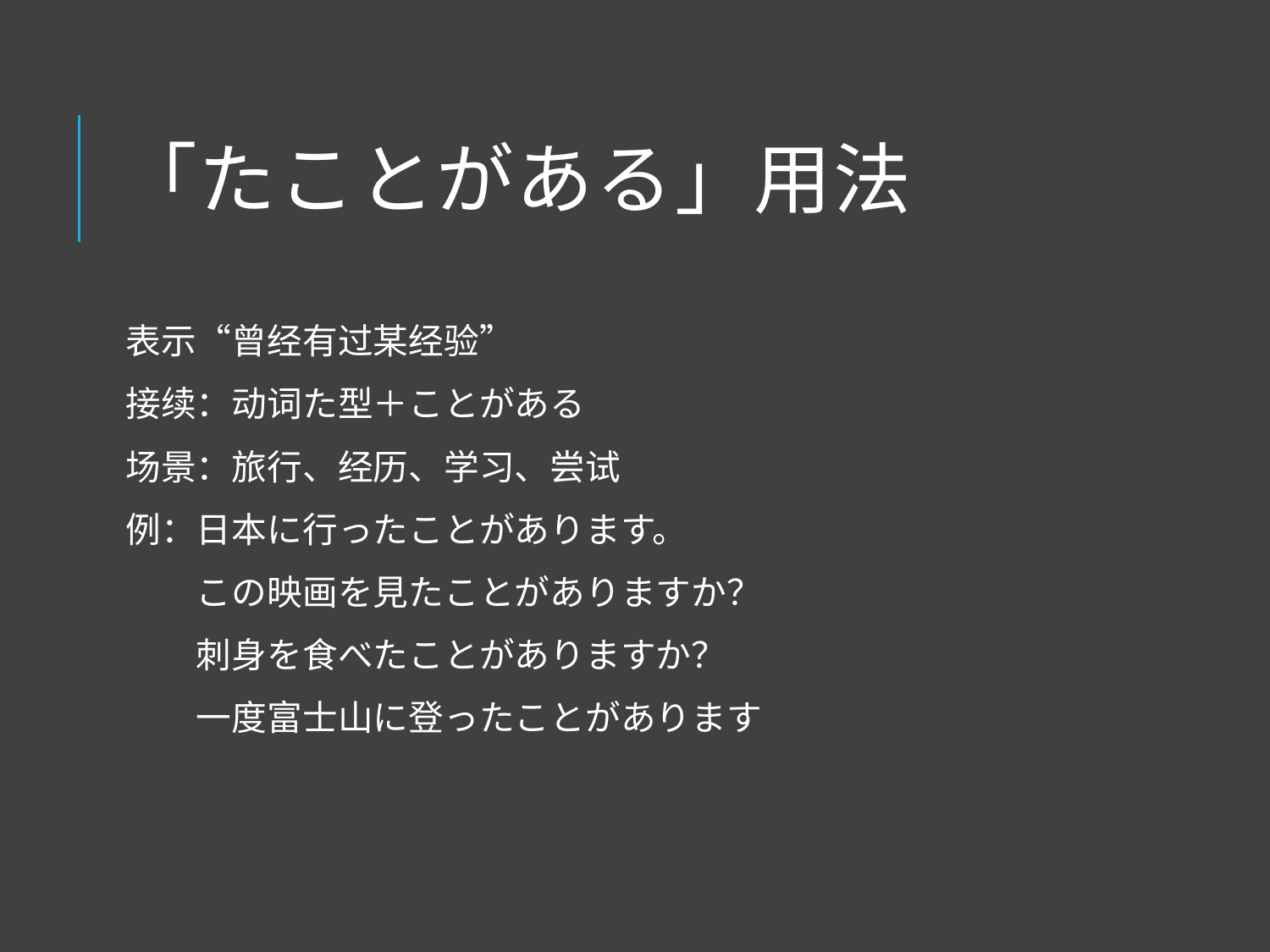

# 「たことがある」用法
表示“曾经有过某经验”
接续：动词た型＋ことがある
场景：旅行、经历、学习、尝试
例：日本に行ったことがあります。
　　この映画を見たことがありますか？
　　刺身を食べたことがありますか？
　　一度富士山に登ったことがあります